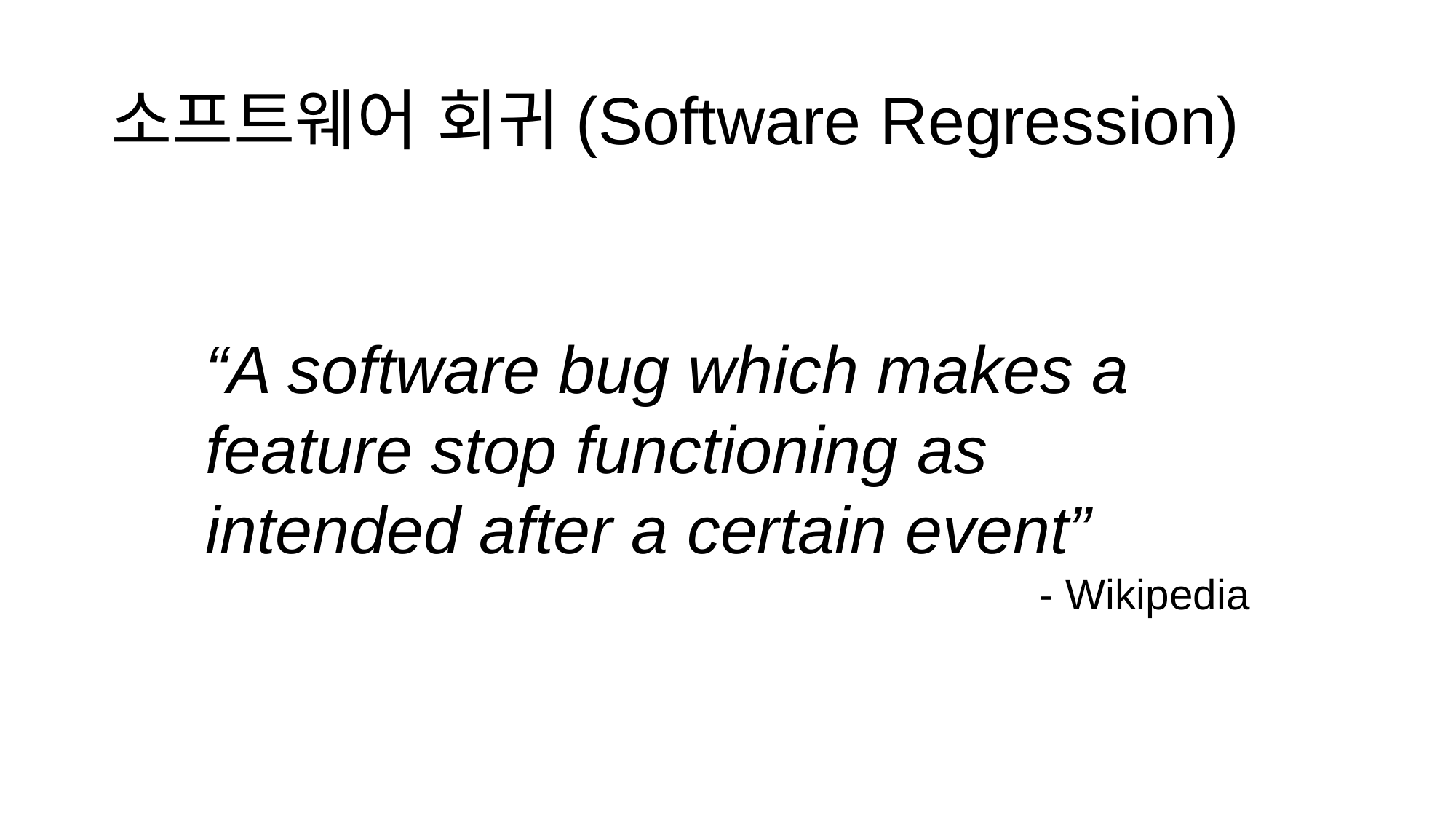

# 소프트웨어 회귀(Software Regression)
“A software bug which makes a feature stop functioning as intended after a certain event”
- Wikipedia